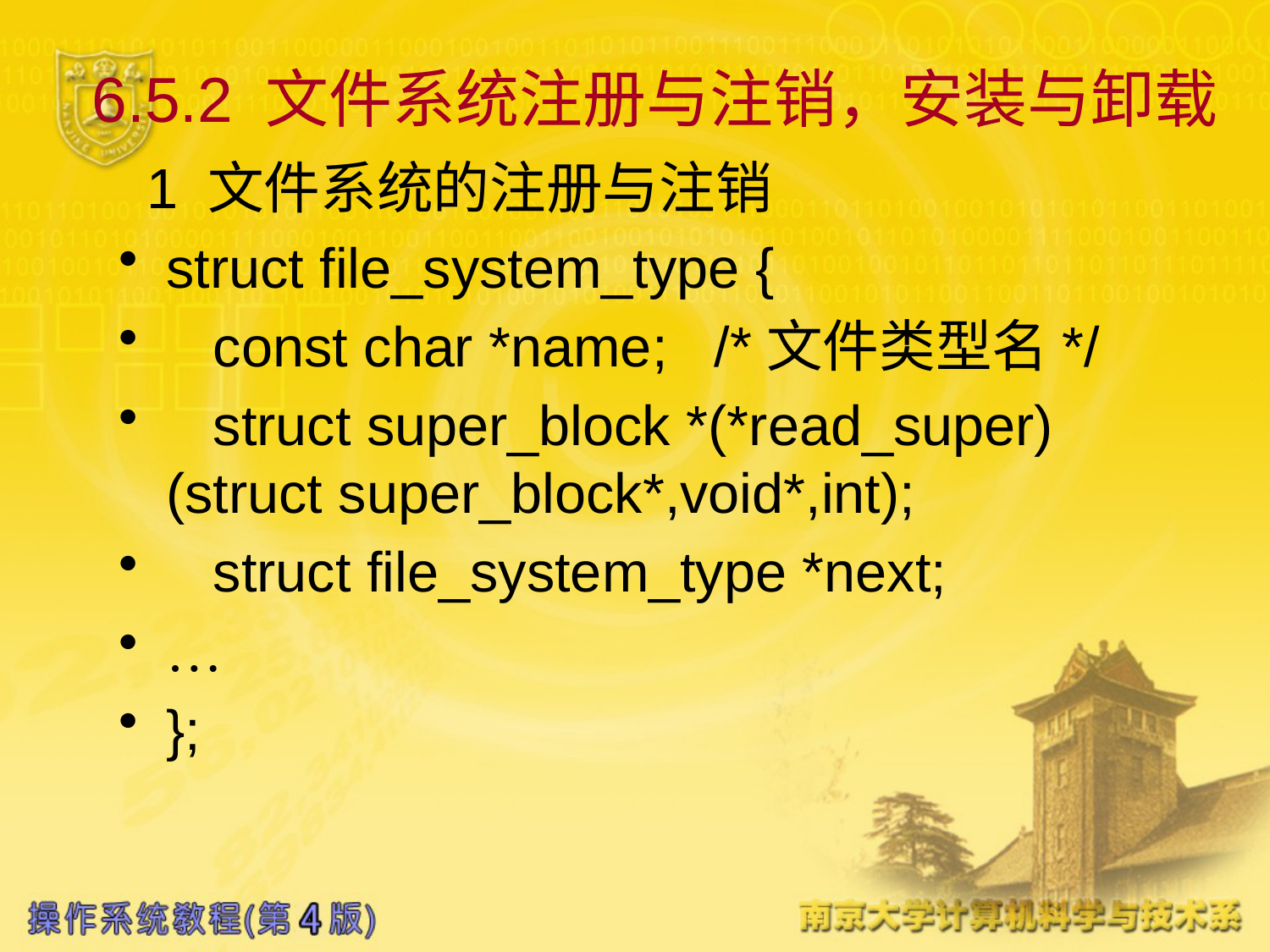

# 6.5.2 文件系统注册与注销，安装与卸载
  1 文件系统的注册与注销
struct file_system_type {
   const char *name;   /*文件类型名*/
   struct super_block *(*read_super)(struct super_block*,void*,int);
   struct file_system_type *next;
…
};